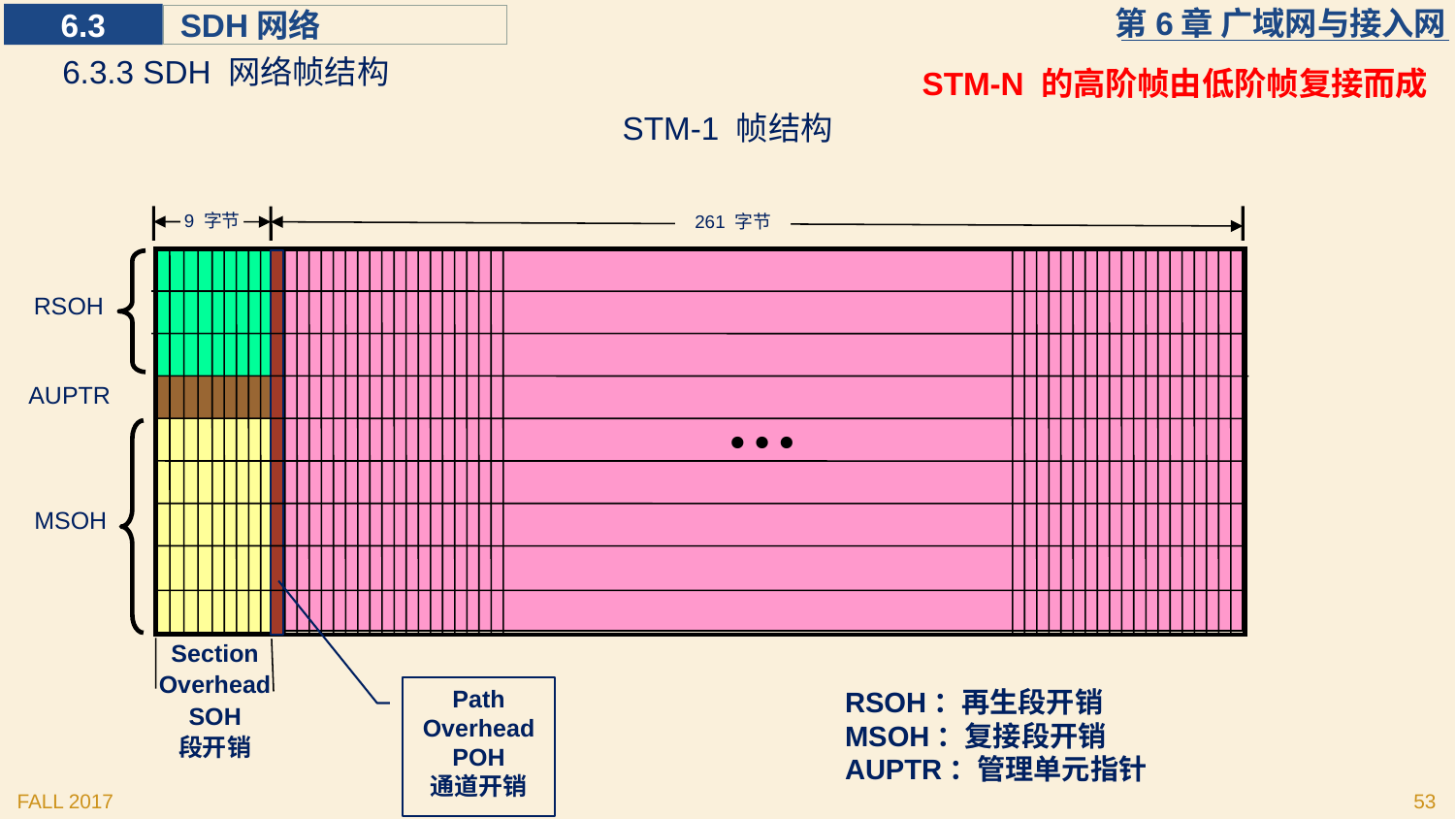

6.3.3 SDH 网络帧结构
STM-N 的高阶帧由低阶帧复接而成
STM-1 帧结构
9 字节
261 字节

RSOH

…

AUPTR

MSOH

Section
Overhead
SOH
段开销

Path
Overhead
POH
通道开销
RSOH：再生段开销
MSOH：复接段开销
AUPTR：管理单元指针
Y(J)S SONET   Slide 53